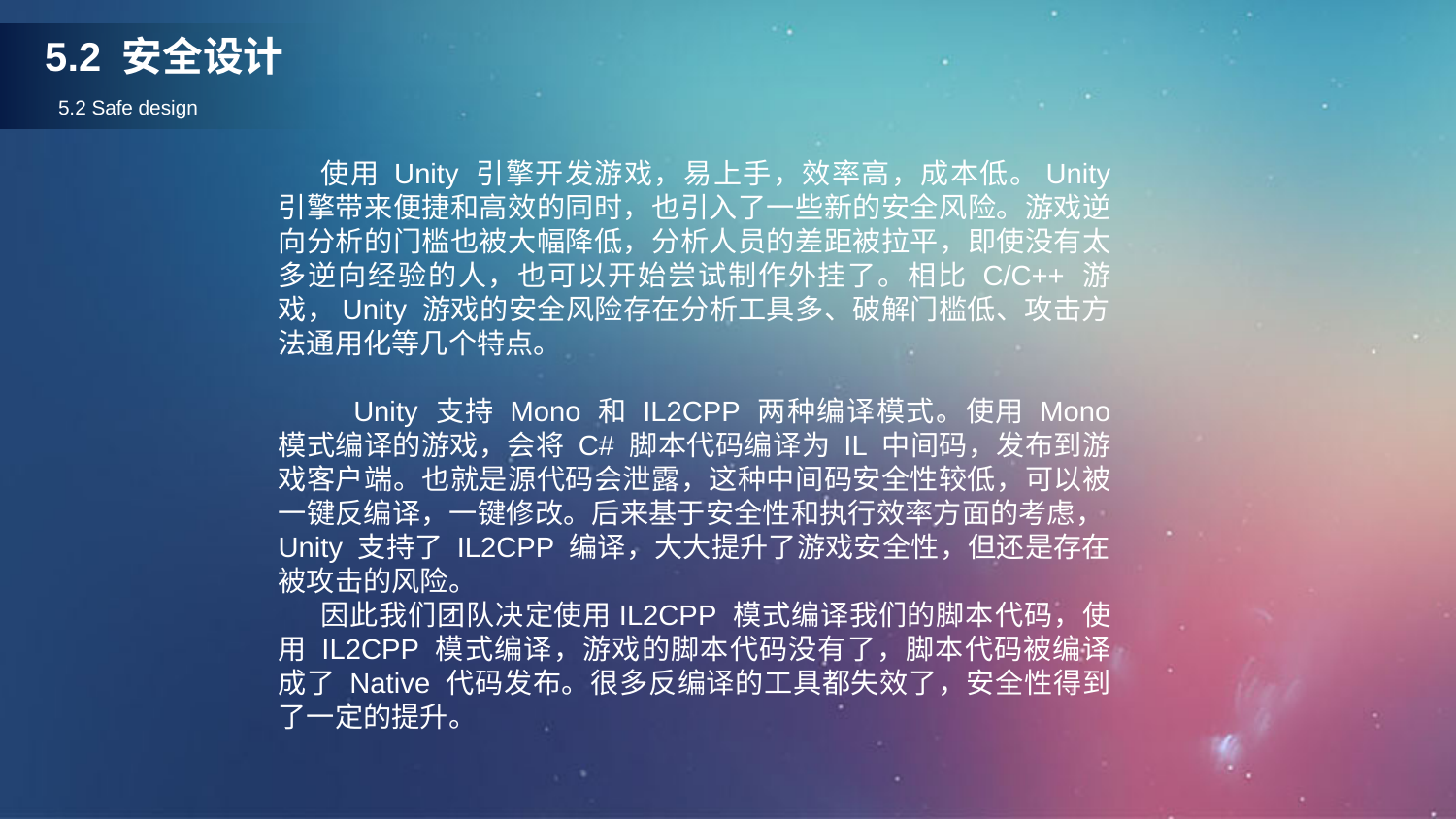

5.2 安全设计
5.2 Safe design
使用 Unity 引擎开发游戏，易上手，效率高，成本低。Unity 引擎带来便捷和高效的同时，也引入了一些新的安全风险。游戏逆向分析的门槛也被大幅降低，分析人员的差距被拉平，即使没有太多逆向经验的人，也可以开始尝试制作外挂了。相比 C/C++ 游戏，Unity 游戏的安全风险存在分析工具多、破解门槛低、攻击方法通用化等几个特点。
        Unity 支持 Mono 和 IL2CPP 两种编译模式。使用 Mono 模式编译的游戏，会将 C# 脚本代码编译为 IL 中间码，发布到游戏客户端。也就是源代码会泄露，这种中间码安全性较低，可以被一键反编译，一键修改。后来基于安全性和执行效率方面的考虑，Unity 支持了 IL2CPP 编译，大大提升了游戏安全性，但还是存在被攻击的风险。
因此我们团队决定使用IL2CPP 模式编译我们的脚本代码，使用 IL2CPP 模式编译，游戏的脚本代码没有了，脚本代码被编译成了 Native 代码发布。很多反编译的工具都失效了，安全性得到了一定的提升。